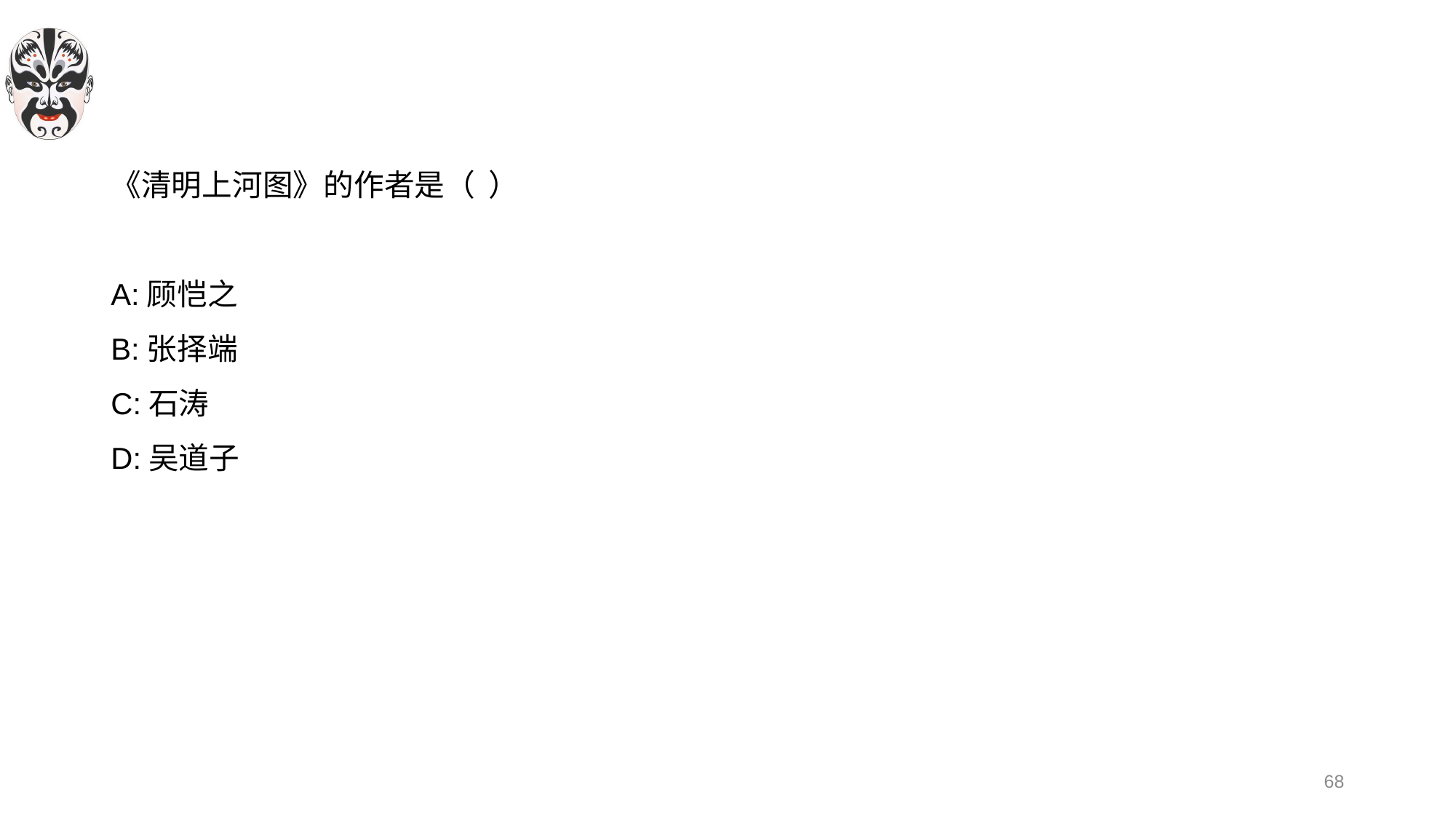

#
《清明上河图》的作者是（  ）

A:顾恺之
B:张择端
C:石涛
D:吴道子

68